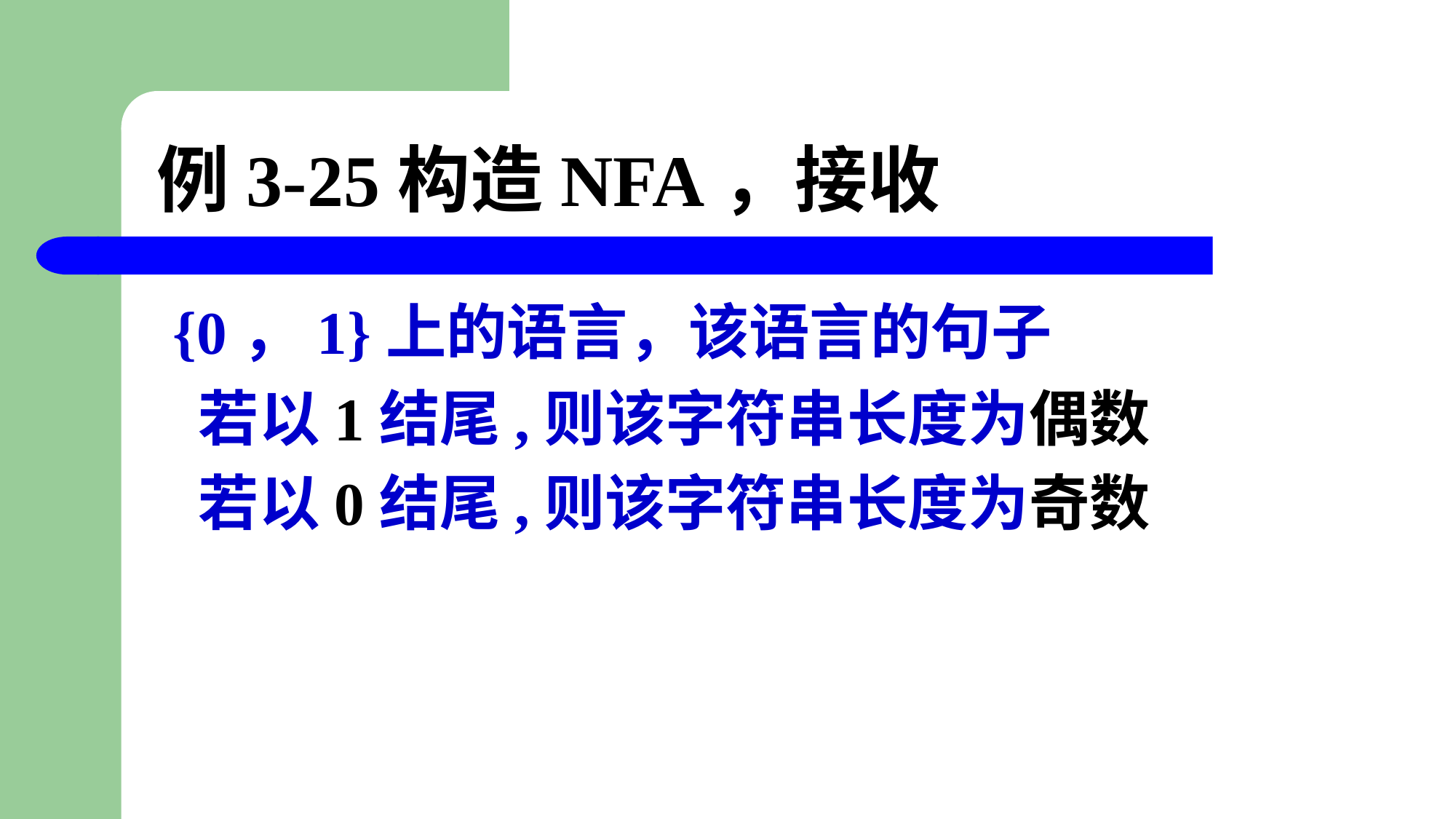

# 例3-25构造NFA，接收
 {0，1}上的语言，该语言的句子
  若以1结尾,则该字符串长度为偶数
  若以0结尾,则该字符串长度为奇数